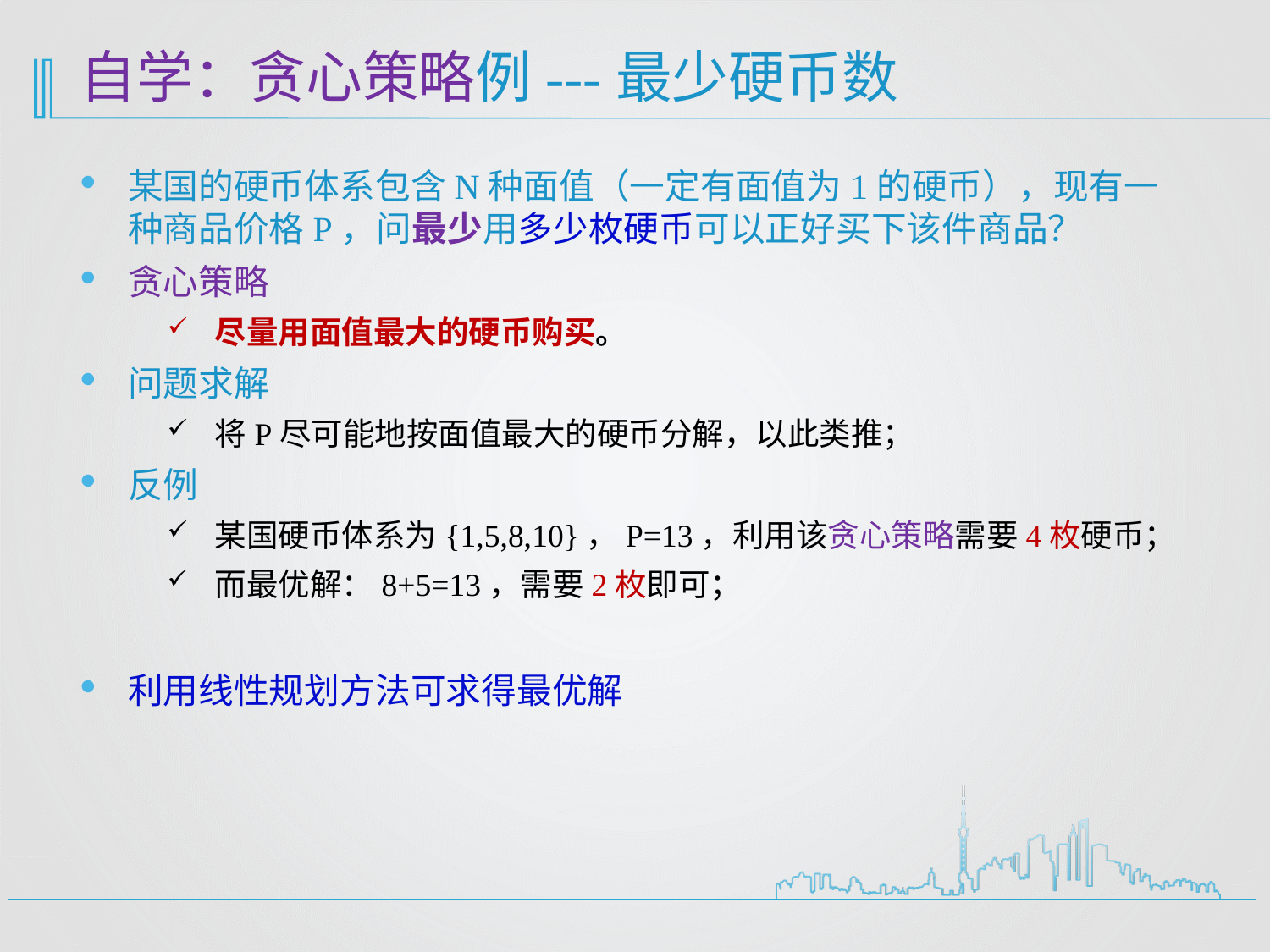

# 自学：贪心策略例---最少硬币数
某国的硬币体系包含N种面值（一定有面值为1的硬币），现有一种商品价格P，问最少用多少枚硬币可以正好买下该件商品？
贪心策略
尽量用面值最大的硬币购买。
问题求解
将P尽可能地按面值最大的硬币分解，以此类推；
反例
某国硬币体系为{1,5,8,10}，P=13，利用该贪心策略需要4枚硬币；
而最优解：8+5=13，需要2枚即可；

利用线性规划方法可求得最优解